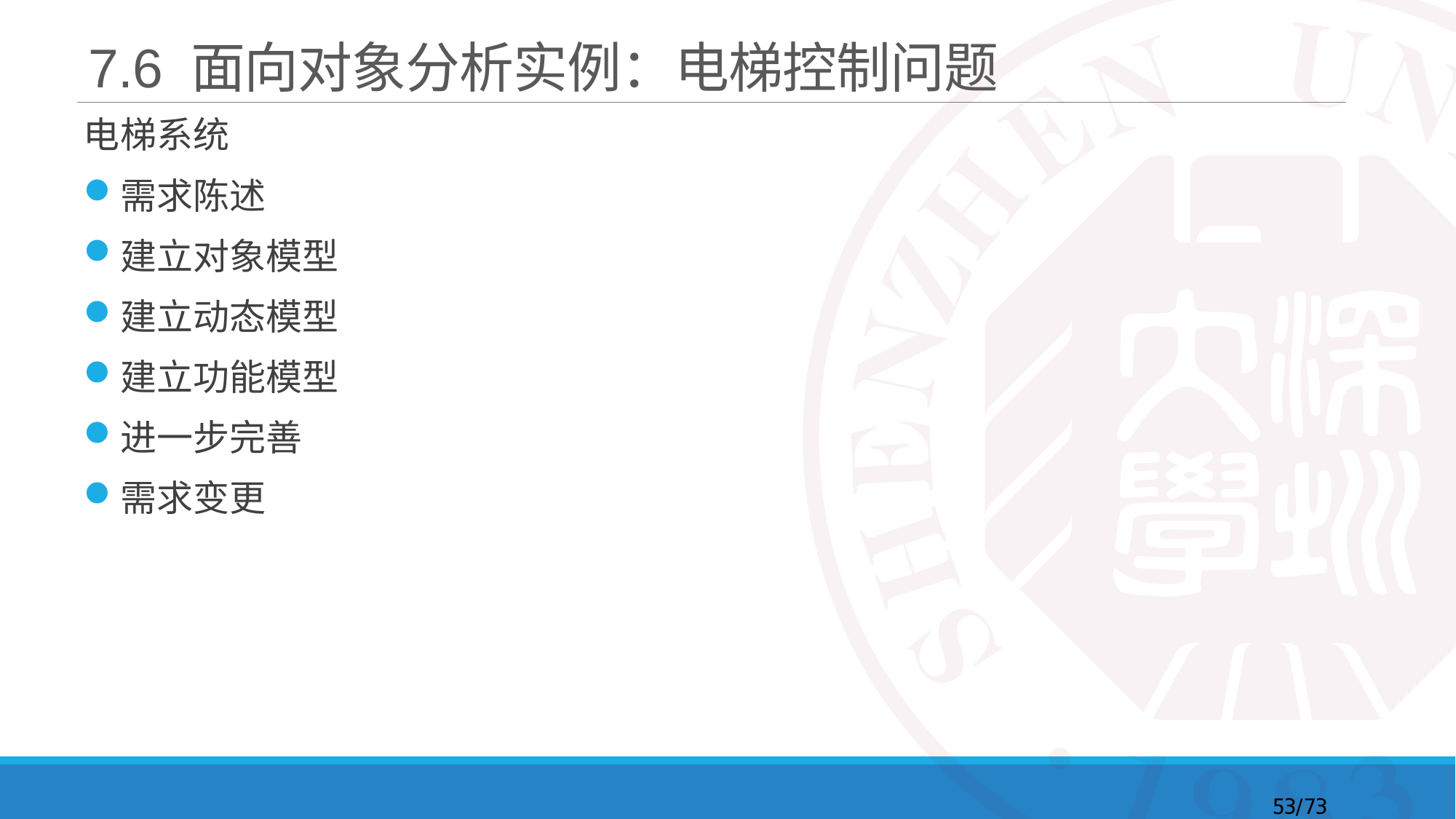

# 7.6 面向对象分析实例：电梯控制问题
电梯系统
需求陈述
建立对象模型
建立动态模型
建立功能模型
进一步完善
需求变更

53/73